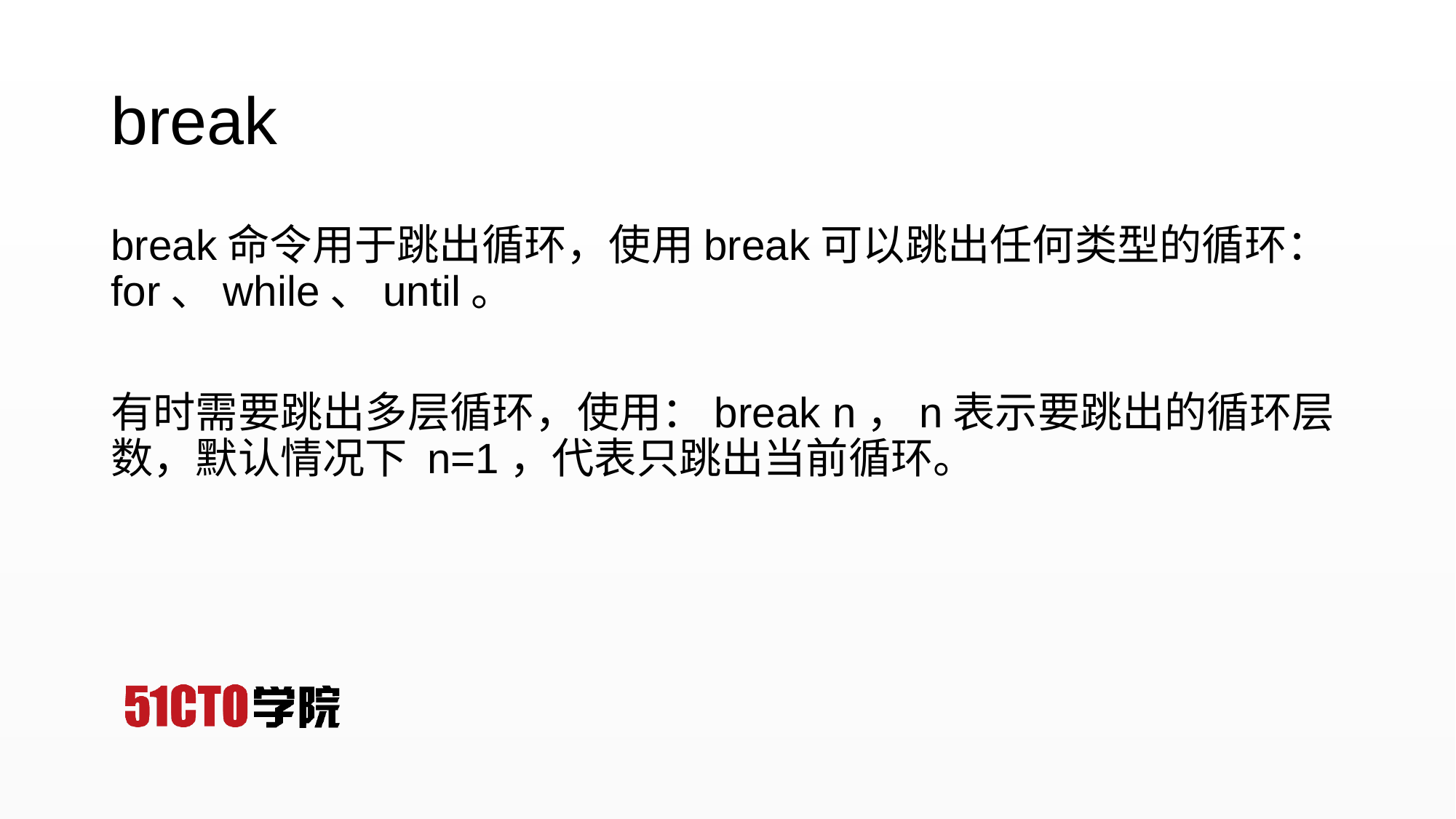

# break
break命令用于跳出循环，使用break可以跳出任何类型的循环：for、while、until。

有时需要跳出多层循环，使用：break n，n表示要跳出的循环层数，默认情况下 n=1，代表只跳出当前循环。